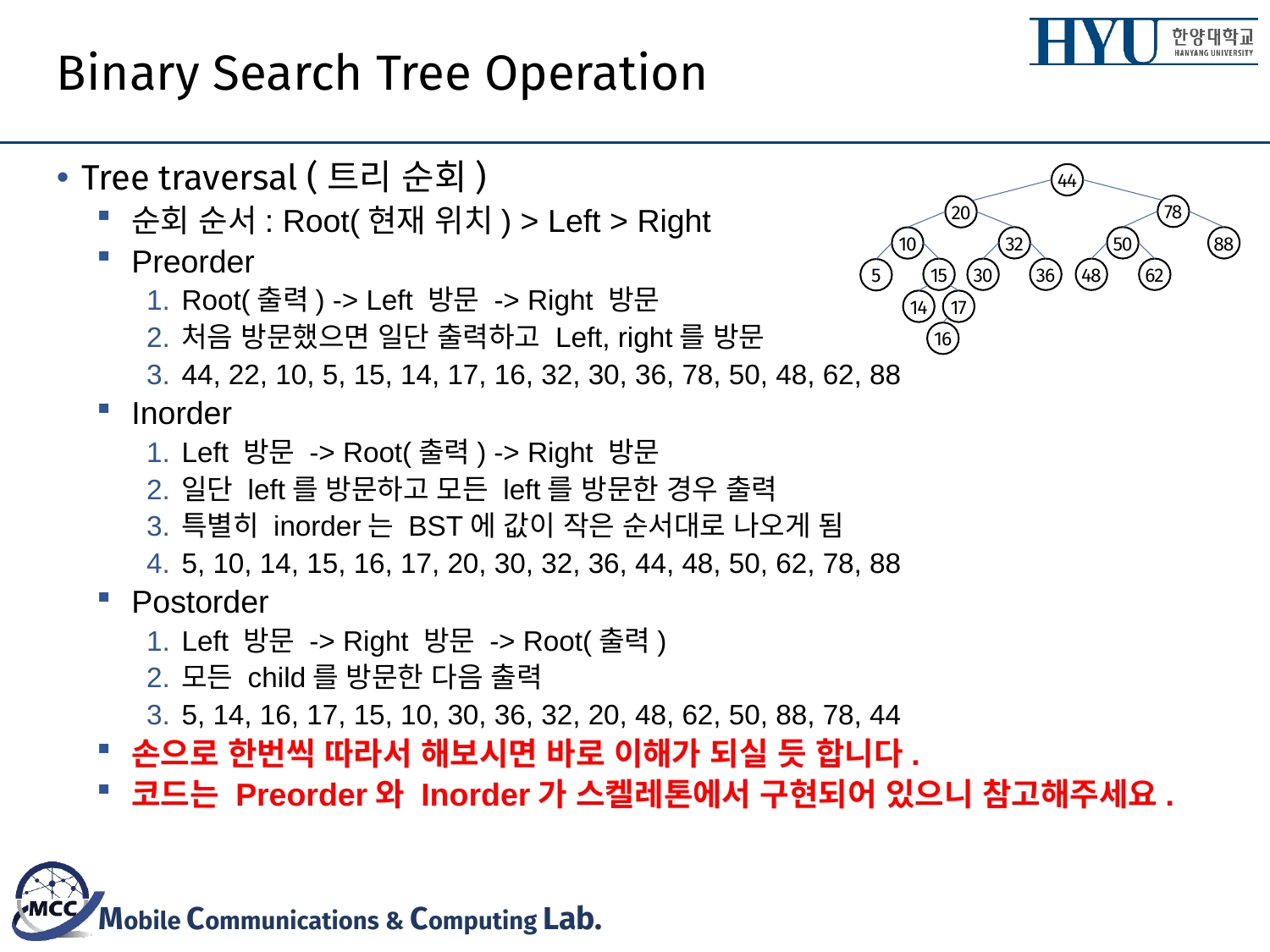

# Binary Search Tree Operation

Tree traversal (트리 순회)
순회 순서: Root(현재 위치) > Left > Right
Preorder
Root(출력) -> Left 방문 -> Right 방문
처음 방문했으면 일단 출력하고 Left, right를 방문
44, 22, 10, 5, 15, 14, 17, 16, 32, 30, 36, 78, 50, 48, 62, 88
Inorder
Left 방문 -> Root(출력) -> Right 방문
일단 left를 방문하고 모든 left를 방문한 경우 출력
특별히 inorder는 BST에 값이 작은 순서대로 나오게 됨
5, 10, 14, 15, 16, 17, 20, 30, 32, 36, 44, 48, 50, 62, 78, 88
Postorder
Left 방문 -> Right 방문 -> Root(출력)
모든 child를 방문한 다음 출력
5, 14, 16, 17, 15, 10, 30, 36, 32, 20, 48, 62, 50, 88, 78, 44
손으로 한번씩 따라서 해보시면 바로 이해가 되실 듯 합니다.
코드는 Preorder와 Inorder가 스켈레톤에서 구현되어 있으니 참고해주세요.
44
78
20
32
50
88
10
36
30
15
48
62
5
14
17
16